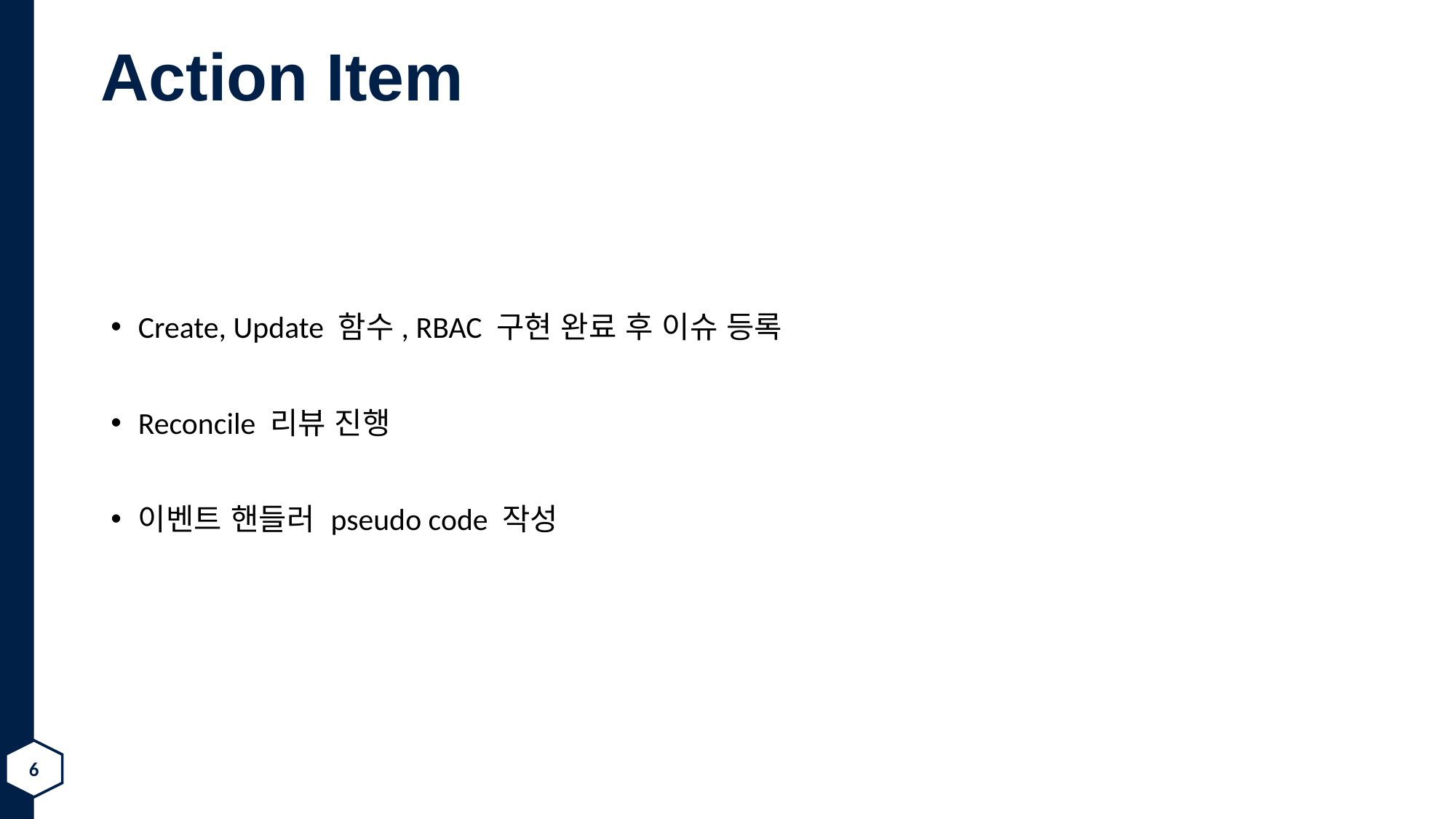

# Action Item

Create, Update 함수, RBAC 구현 완료 후 이슈 등록

Reconcile 리뷰 진행

이벤트 핸들러 pseudo code 작성